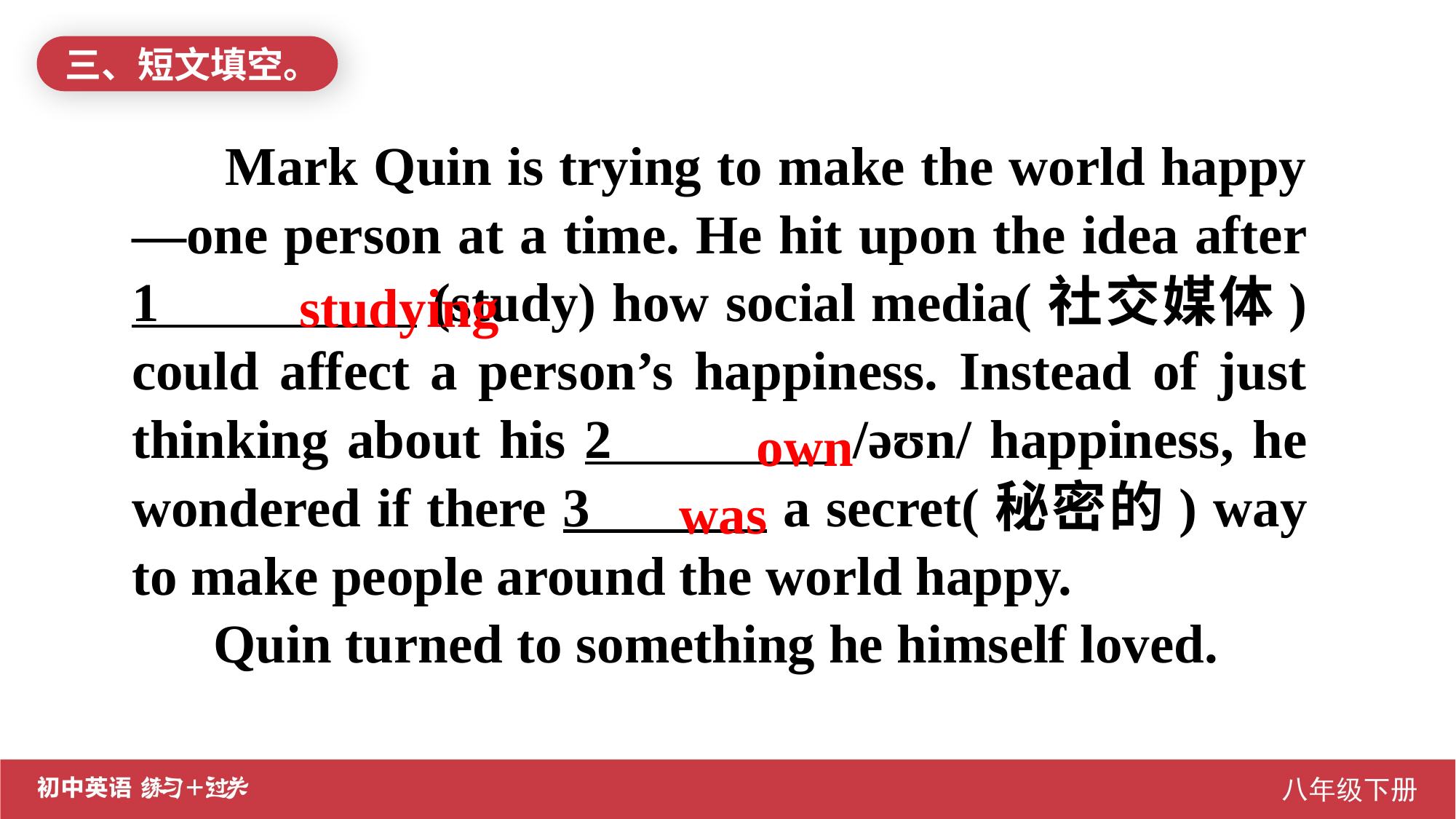

三、短文填空。
      Mark Quin is trying to make the world happy—one person at a time. He hit upon the idea after 1                 (study) how social media(社交媒体) could affect a person’s happiness. Instead of just thinking about his 2             /əʊn/ happiness, he wondered if there 3            a secret(秘密的) way to make people around the world happy.
      Quin turned to something he himself loved.
studying
own
was